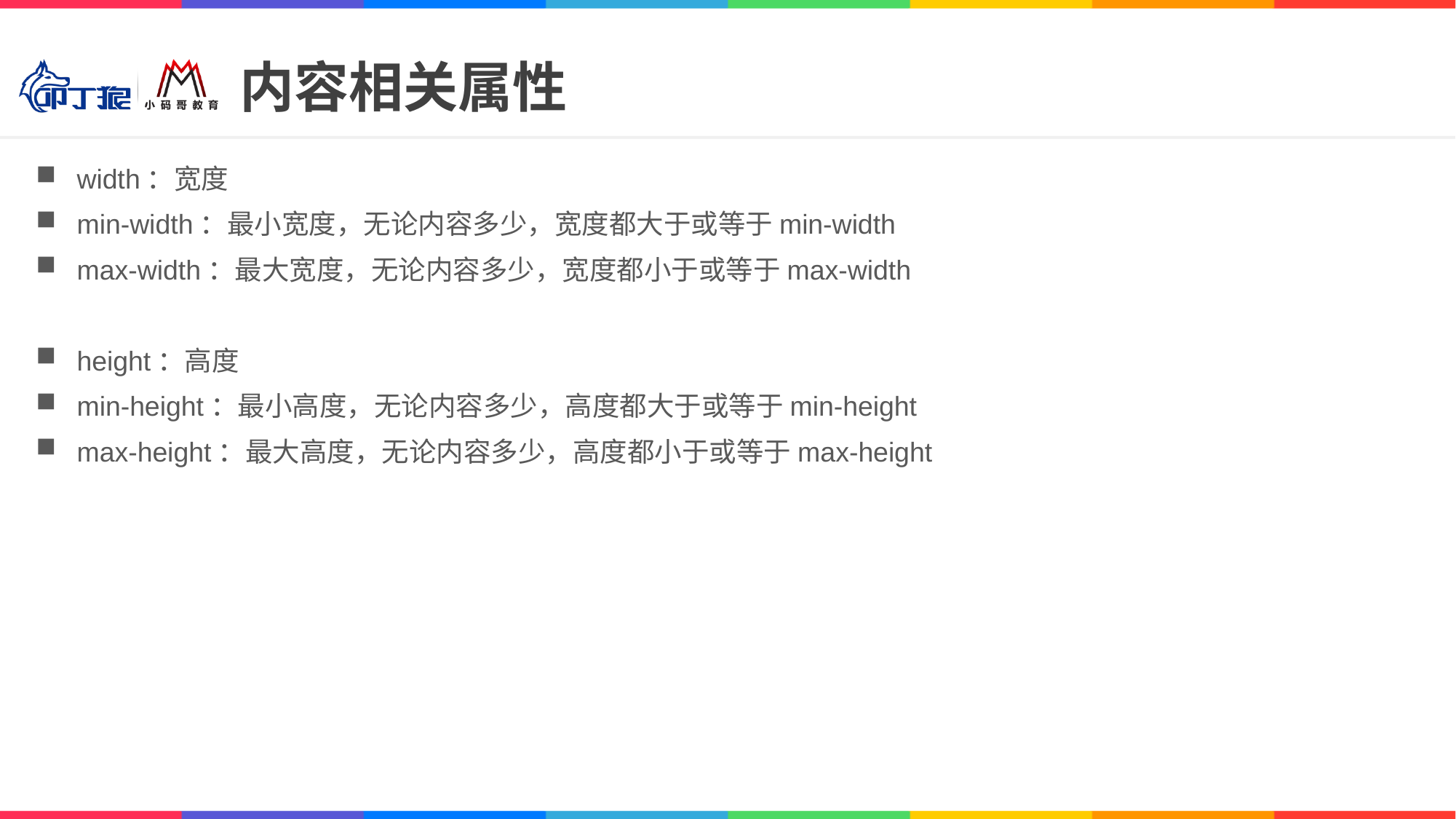

# 内容相关属性
width：宽度
min-width：最小宽度，无论内容多少，宽度都大于或等于min-width
max-width：最大宽度，无论内容多少，宽度都小于或等于max-width

height：高度
min-height：最小高度，无论内容多少，高度都大于或等于min-height
max-height：最大高度，无论内容多少，高度都小于或等于max-height